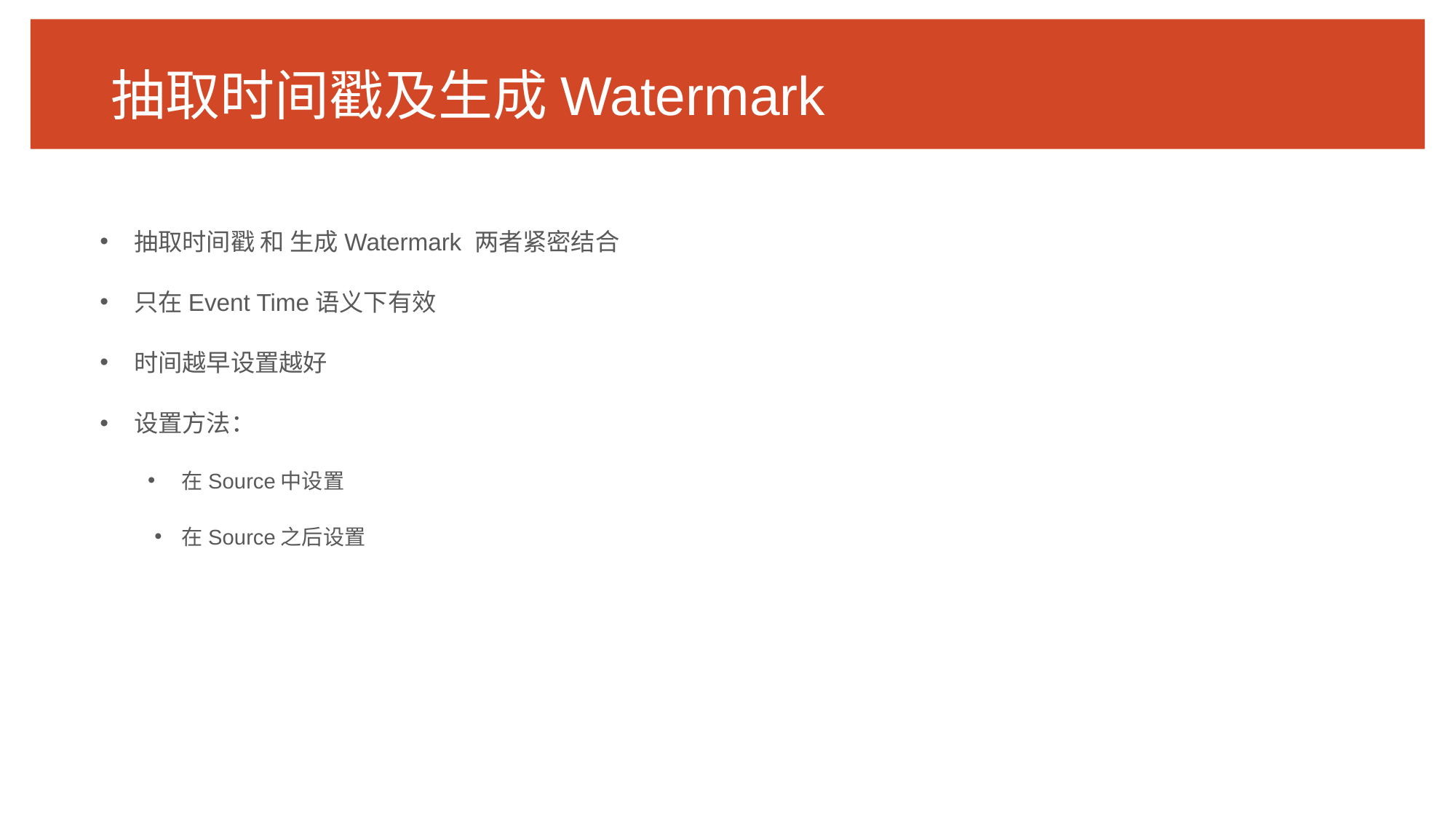

# 抽取时间戳及生成Watermark
抽取时间戳 和 生成Watermark 两者紧密结合
只在Event Time语义下有效
时间越早设置越好
设置方法：
在Source中设置
在Source之后设置